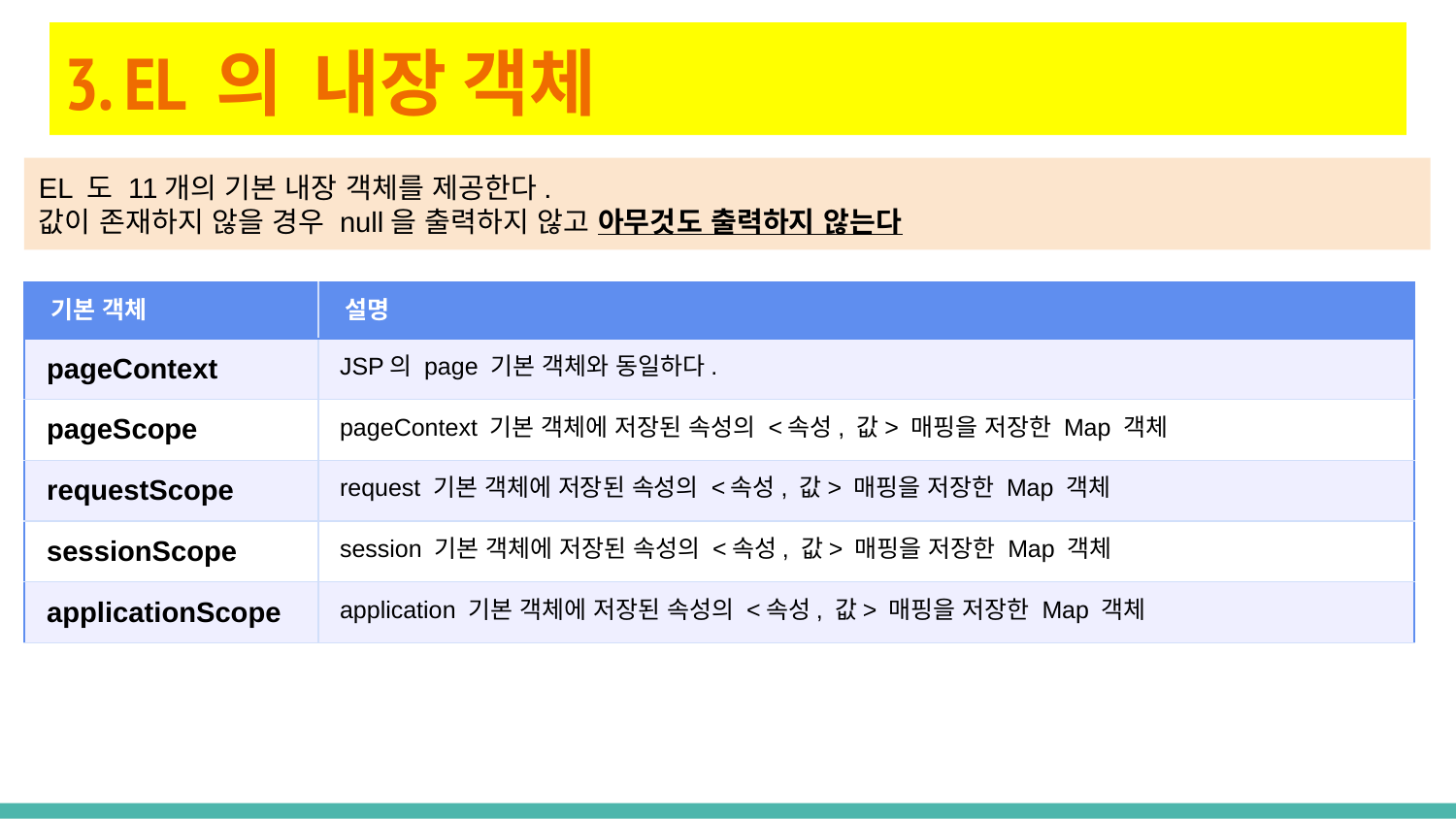

# 3. EL 의  내장 객체
EL 도 11개의 기본 내장 객체를 제공한다.
값이 존재하지 않을 경우 null을 출력하지 않고 아무것도 출력하지 않는다
| 기본 객체 | 설명 |
| --- | --- |
| pageContext | JSP의 page 기본 객체와 동일하다. |
| pageScope | pageContext 기본 객체에 저장된 속성의 <속성, 값> 매핑을 저장한 Map 객체 |
| requestScope | request 기본 객체에 저장된 속성의 <속성, 값> 매핑을 저장한 Map 객체 |
| sessionScope | session 기본 객체에 저장된 속성의 <속성, 값> 매핑을 저장한 Map 객체 |
| applicationScope | application 기본 객체에 저장된 속성의 <속성, 값> 매핑을 저장한 Map 객체 |